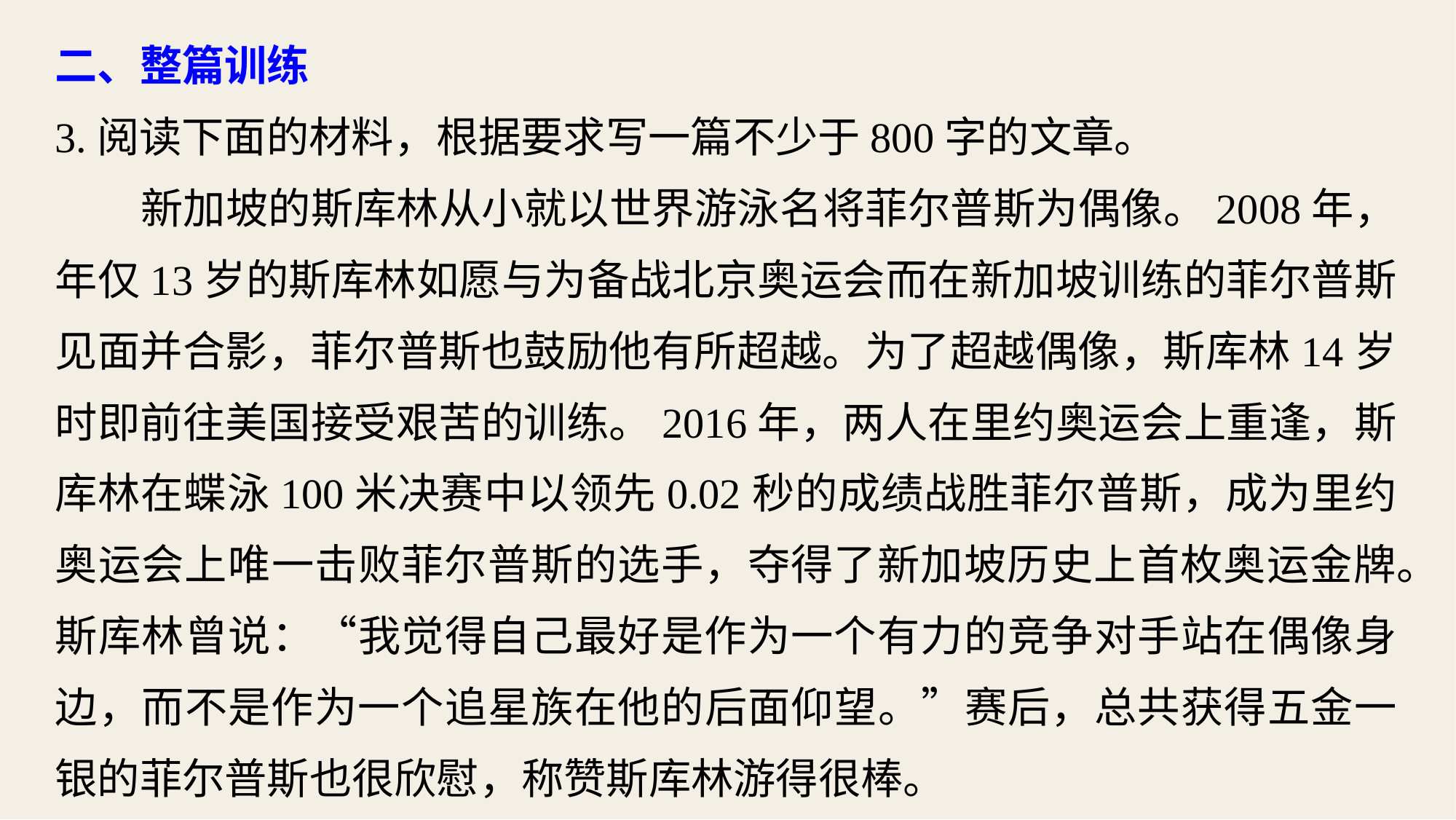

二、整篇训练
3.阅读下面的材料，根据要求写一篇不少于800字的文章。
新加坡的斯库林从小就以世界游泳名将菲尔普斯为偶像。2008年，年仅13岁的斯库林如愿与为备战北京奥运会而在新加坡训练的菲尔普斯见面并合影，菲尔普斯也鼓励他有所超越。为了超越偶像，斯库林14岁时即前往美国接受艰苦的训练。2016年，两人在里约奥运会上重逢，斯库林在蝶泳100米决赛中以领先0.02秒的成绩战胜菲尔普斯，成为里约奥运会上唯一击败菲尔普斯的选手，夺得了新加坡历史上首枚奥运金牌。斯库林曾说：“我觉得自己最好是作为一个有力的竞争对手站在偶像身边，而不是作为一个追星族在他的后面仰望。”赛后，总共获得五金一银的菲尔普斯也很欣慰，称赞斯库林游得很棒。